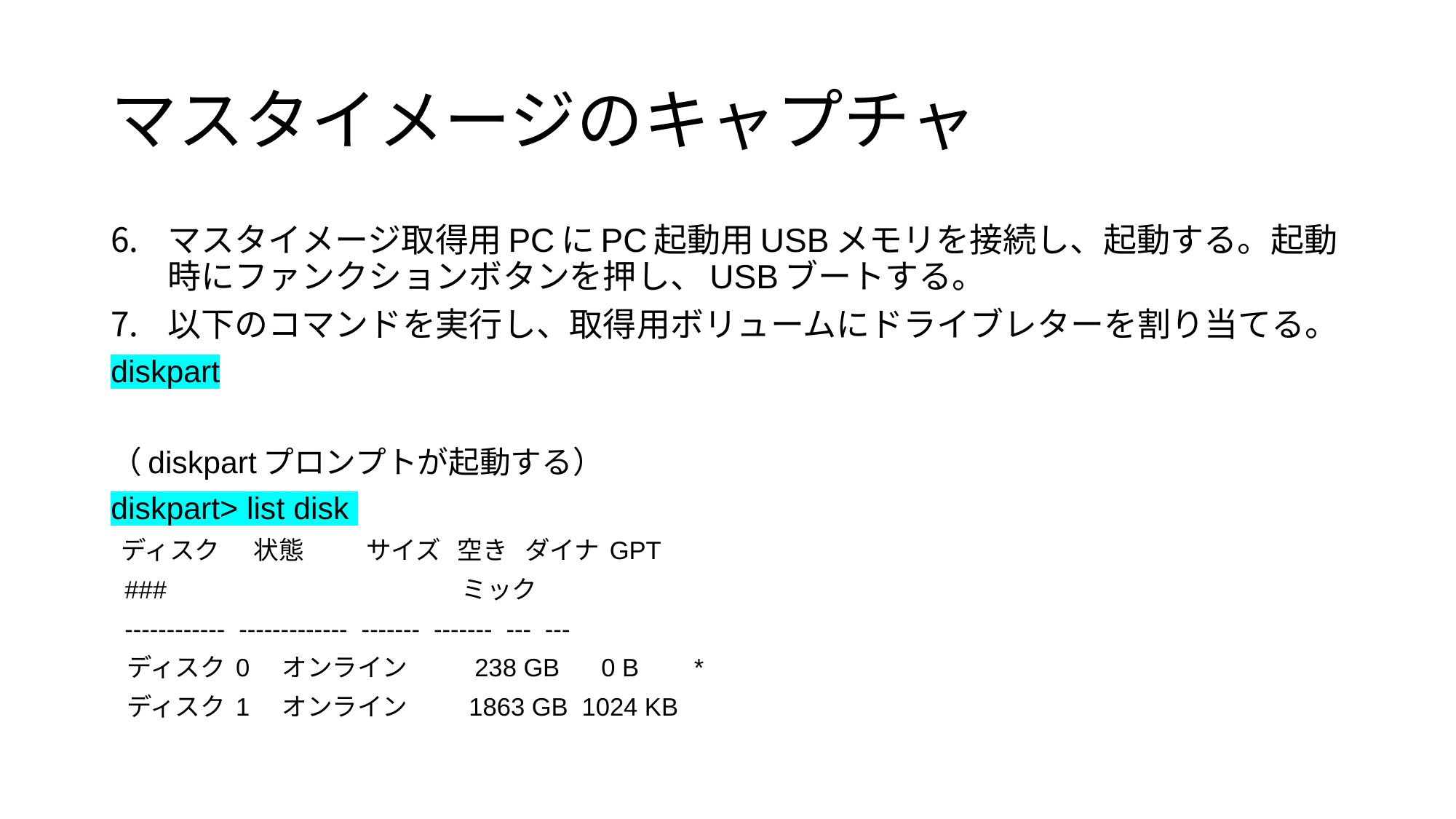

# マスタイメージのキャプチャ
マスタイメージ取得用PCにPC起動用USBメモリを接続し、起動する。起動時にファンクションボタンを押し、USBブートする。
以下のコマンドを実行し、取得用ボリュームにドライブレターを割り当てる。
diskpart

（diskpartプロンプトが起動する）
diskpart> list disk
 ディスク      状態           サイズ   空き   ダイナ GPT
  ###                                          ミック
  ------------  -------------  -------  -------  ---  ---
  ディスク 0    オンライン           238 GB      0 B        *
  ディスク 1    オンライン          1863 GB  1024 KB